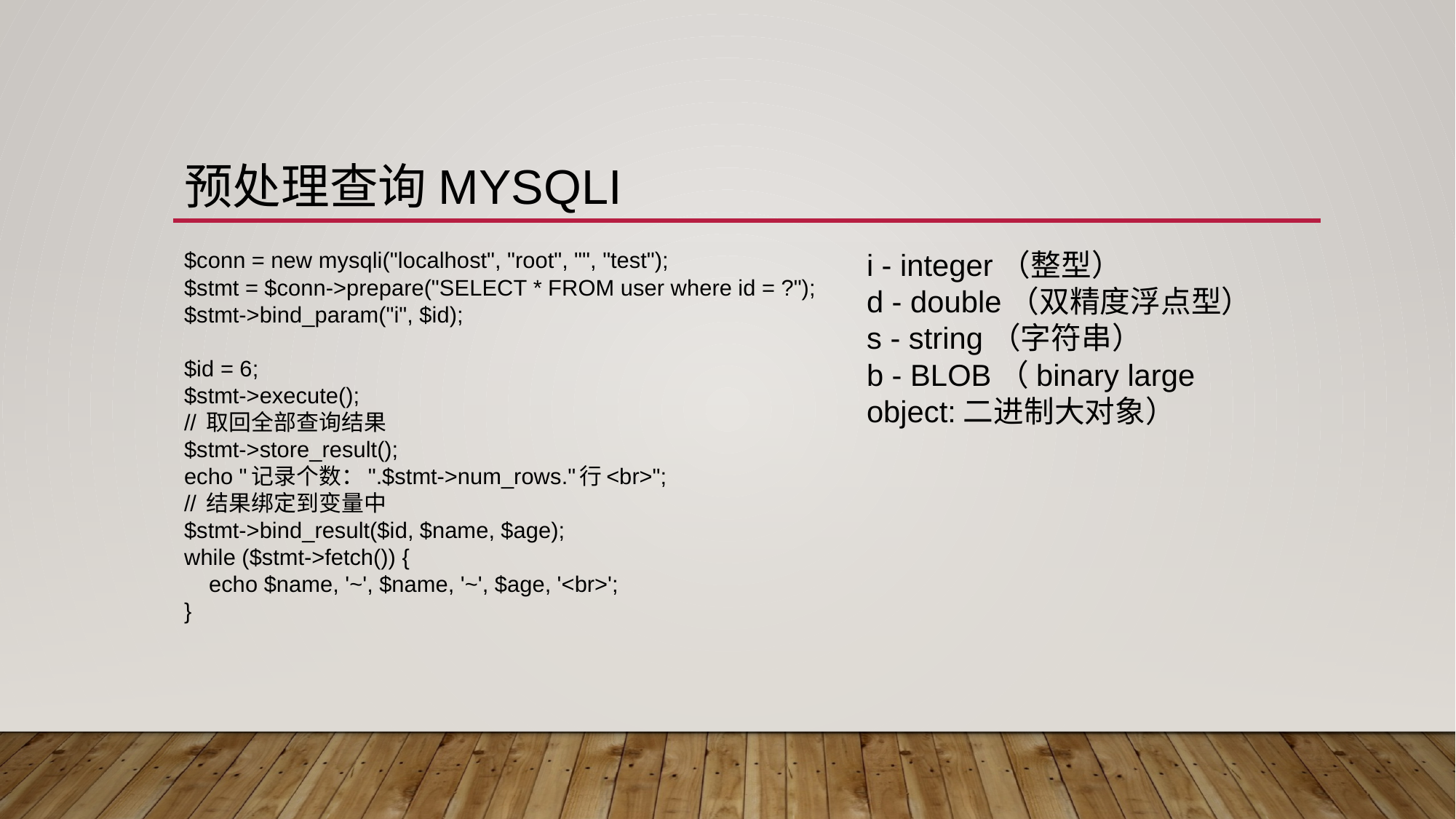

# 预处理查询mysqli
$conn = new mysqli("localhost", "root", "", "test");
$stmt = $conn->prepare("SELECT * FROM user where id = ?");
$stmt->bind_param("i", $id);

$id = 6;
$stmt->execute();
// 取回全部查询结果
$stmt->store_result();
echo "记录个数：".$stmt->num_rows."行<br>";
// 结果绑定到变量中
$stmt->bind_result($id, $name, $age);
while ($stmt->fetch()) {
    echo $name, '~', $name, '~', $age, '<br>';
}
i - integer（整型）
d - double（双精度浮点型）
s - string（字符串）
b - BLOB（binary large object:二进制大对象）